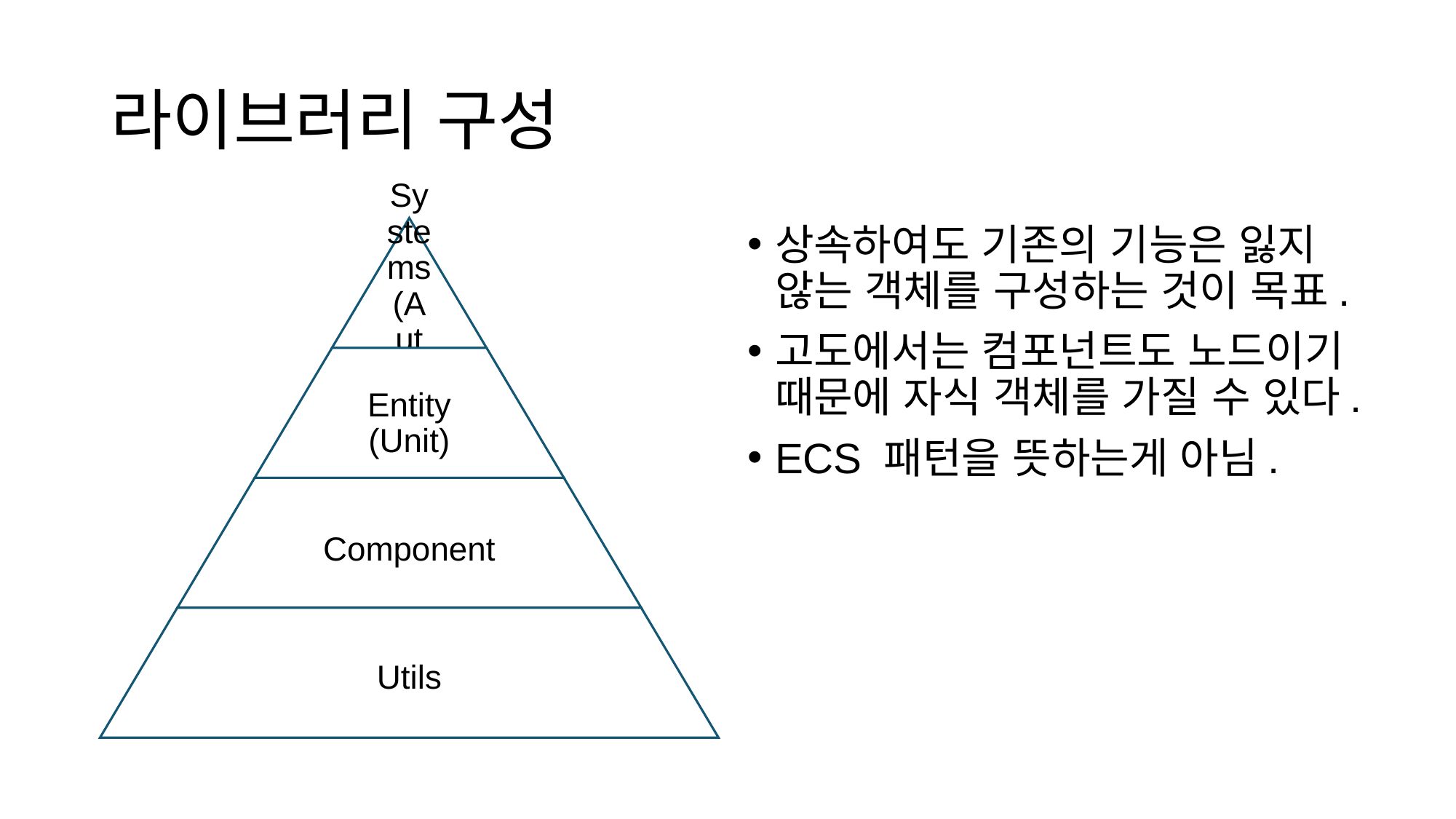

# 라이브러리 구성
 Systems
(Autoload)
Entity
(Unit)
Component
Utils
상속하여도 기존의 기능은 잃지 않는 객체를 구성하는 것이 목표.
고도에서는 컴포넌트도 노드이기 때문에 자식 객체를 가질 수 있다.
ECS 패턴을 뜻하는게 아님.